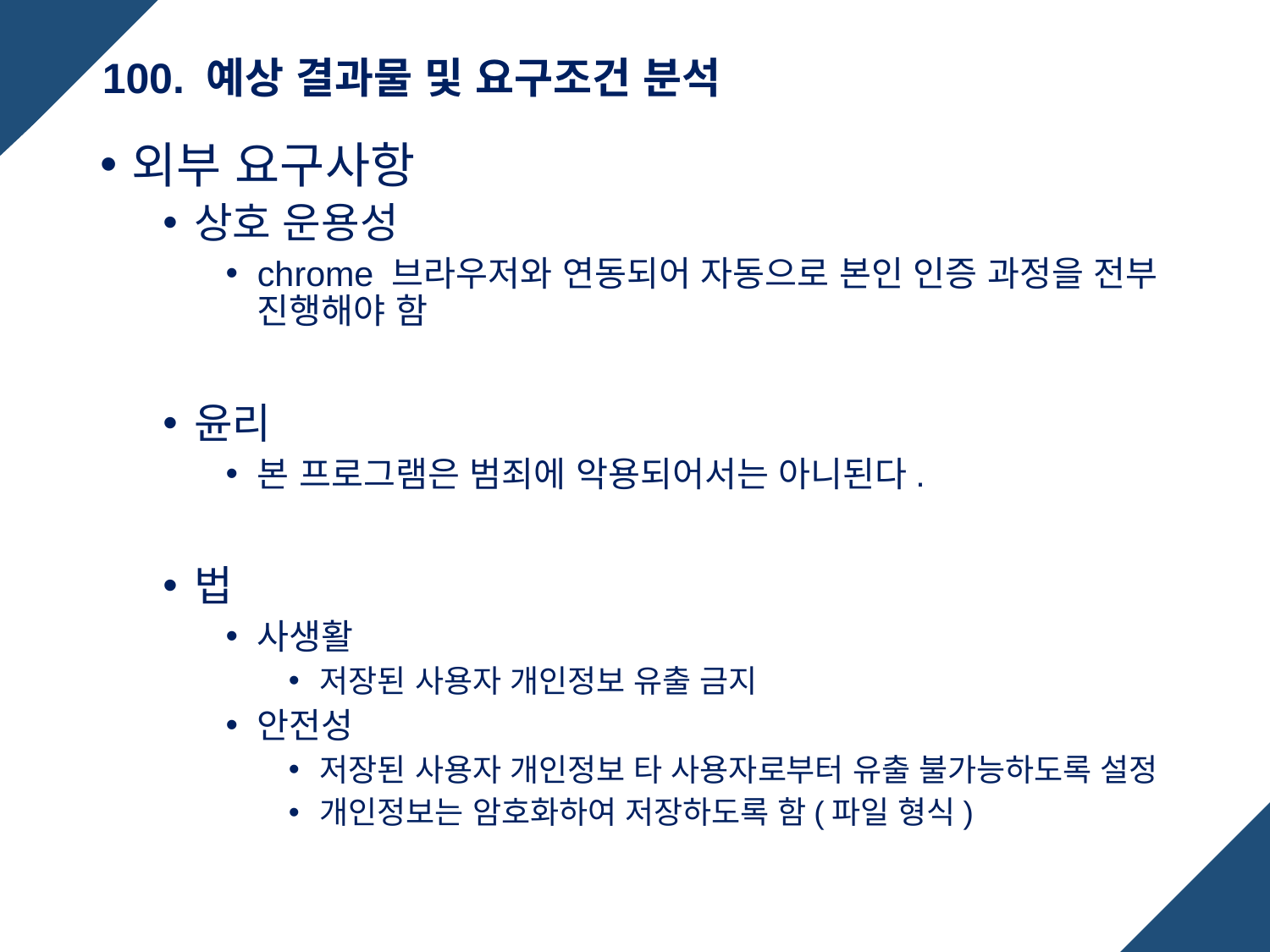

# 100. 예상 결과물 및 요구조건 분석
외부 요구사항
상호 운용성
chrome 브라우저와 연동되어 자동으로 본인 인증 과정을 전부 진행해야 함

윤리
본 프로그램은 범죄에 악용되어서는 아니된다.

법
사생활
저장된 사용자 개인정보 유출 금지
안전성
저장된 사용자 개인정보 타 사용자로부터 유출 불가능하도록 설정
개인정보는 암호화하여 저장하도록 함(파일 형식)